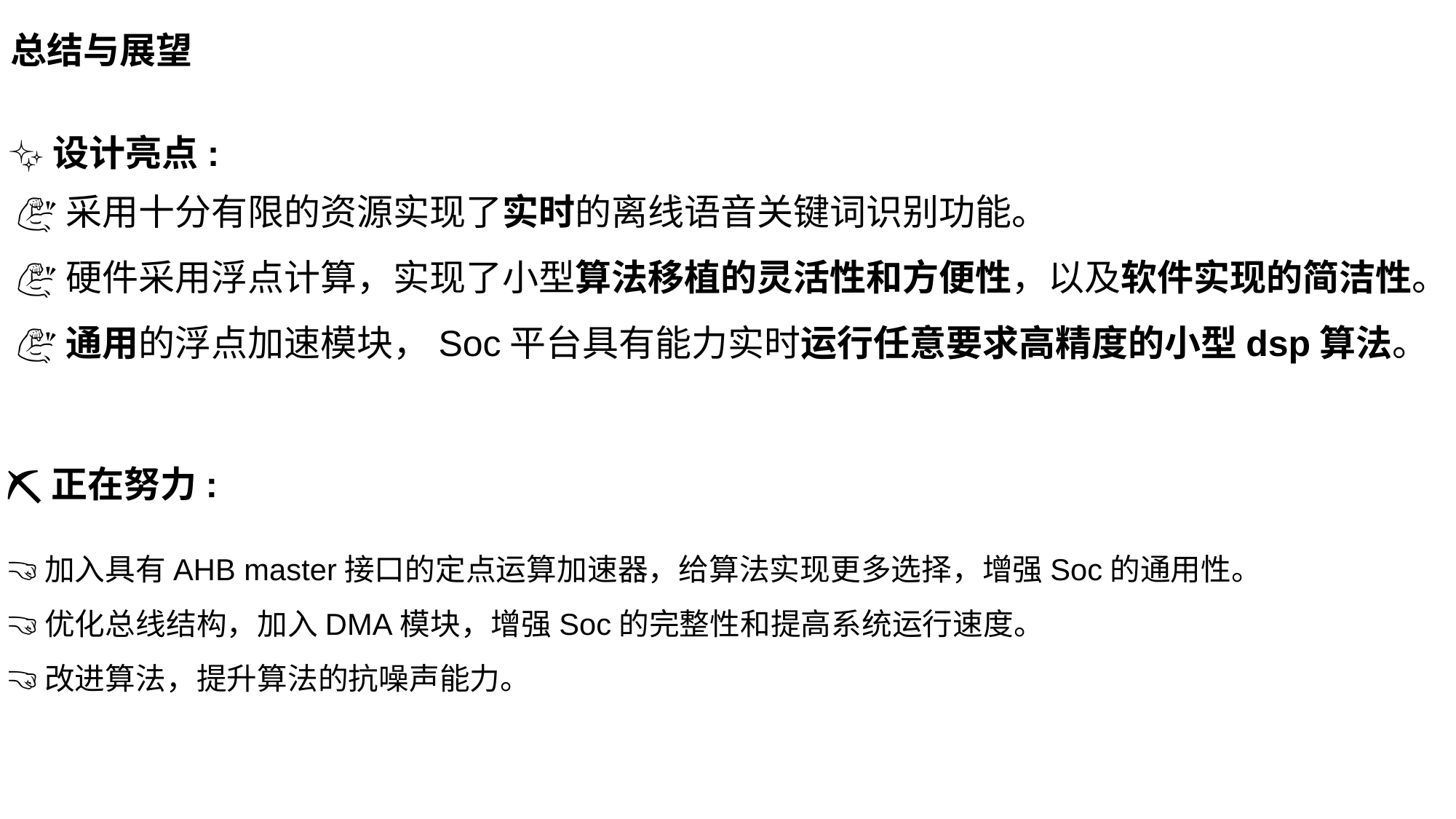

总结与展望
✨设计亮点:
💪采用十分有限的资源实现了实时的离线语音关键词识别功能。
💪硬件采用浮点计算，实现了小型算法移植的灵活性和方便性，以及软件实现的简洁性。
💪通用的浮点加速模块，Soc平台具有能力实时运行任意要求高精度的小型dsp算法。
⛏正在努力:
🤜加入具有AHB master接口的定点运算加速器，给算法实现更多选择，增强Soc的通用性。
🤜优化总线结构，加入DMA模块，增强Soc的完整性和提高系统运行速度。
🤜改进算法，提升算法的抗噪声能力。